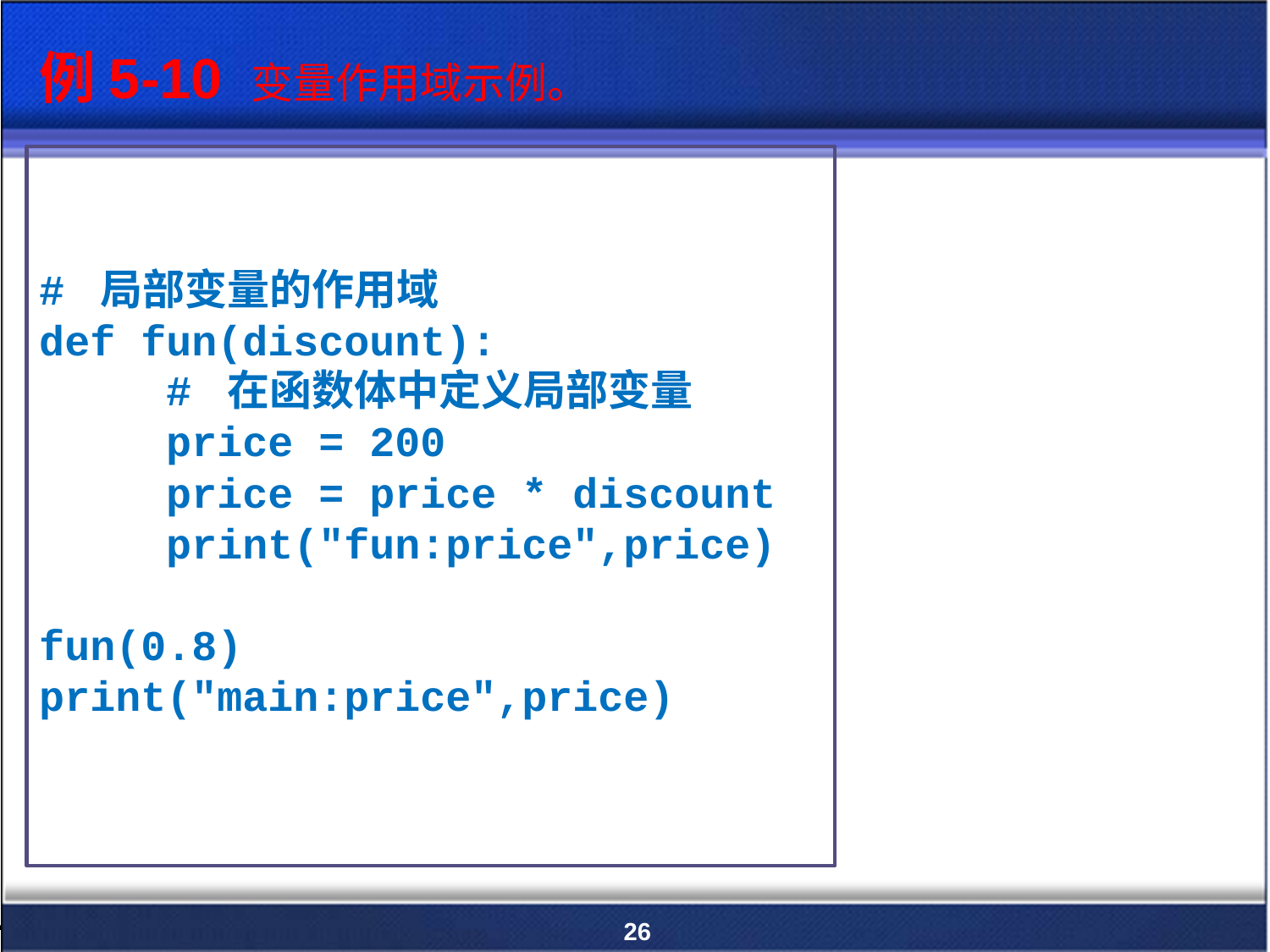

例5-10 变量作用域示例。

# 局部变量的作用域
def fun(discount):
	# 在函数体中定义局部变量
	price = 200
	price = price * discount
	print("fun:price",price)

fun(0.8)
print("main:price",price)

26